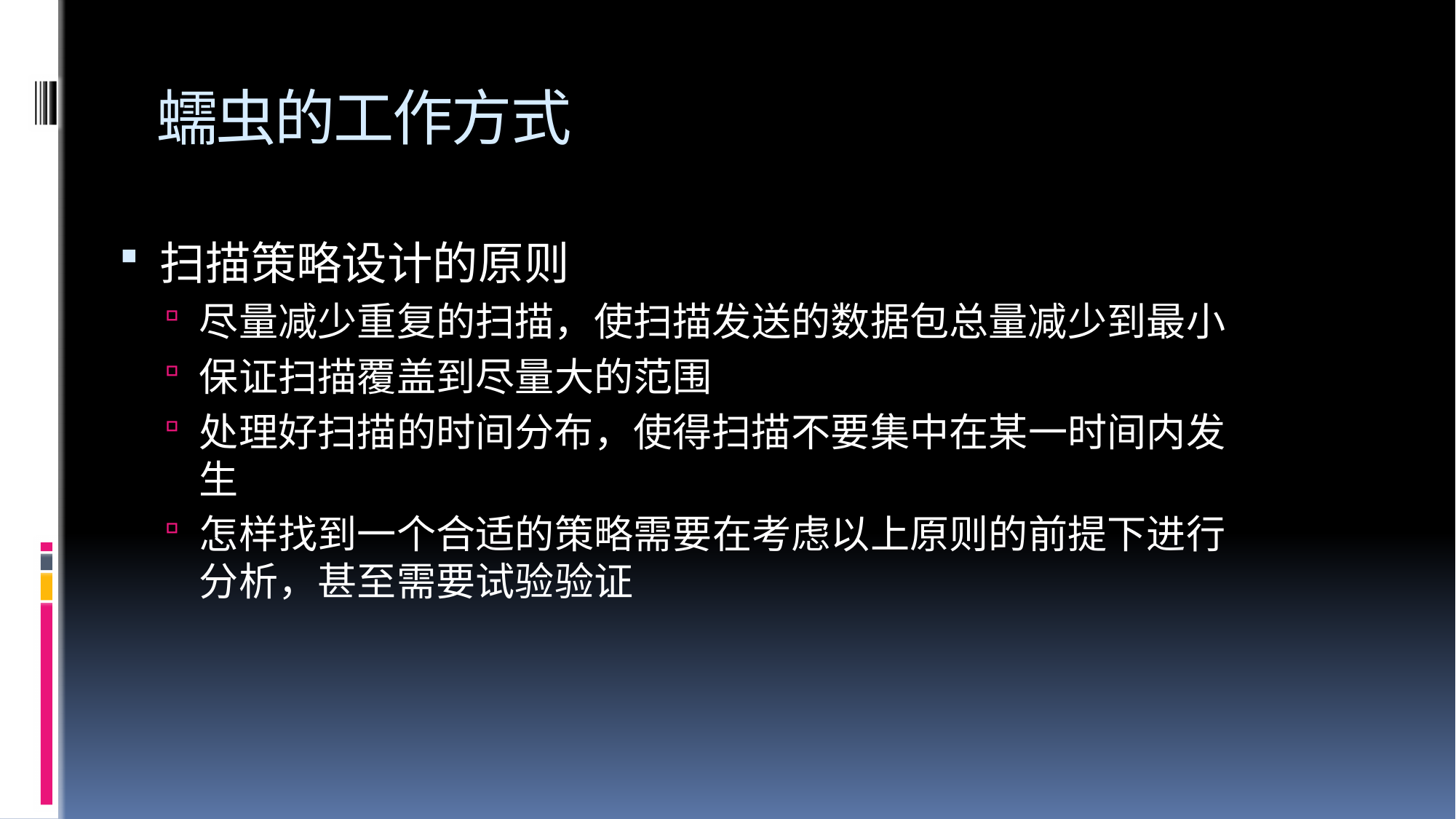

# 蠕虫的工作方式
扫描策略设计的原则
尽量减少重复的扫描，使扫描发送的数据包总量减少到最小
保证扫描覆盖到尽量大的范围
处理好扫描的时间分布，使得扫描不要集中在某一时间内发生
怎样找到一个合适的策略需要在考虑以上原则的前提下进行分析，甚至需要试验验证